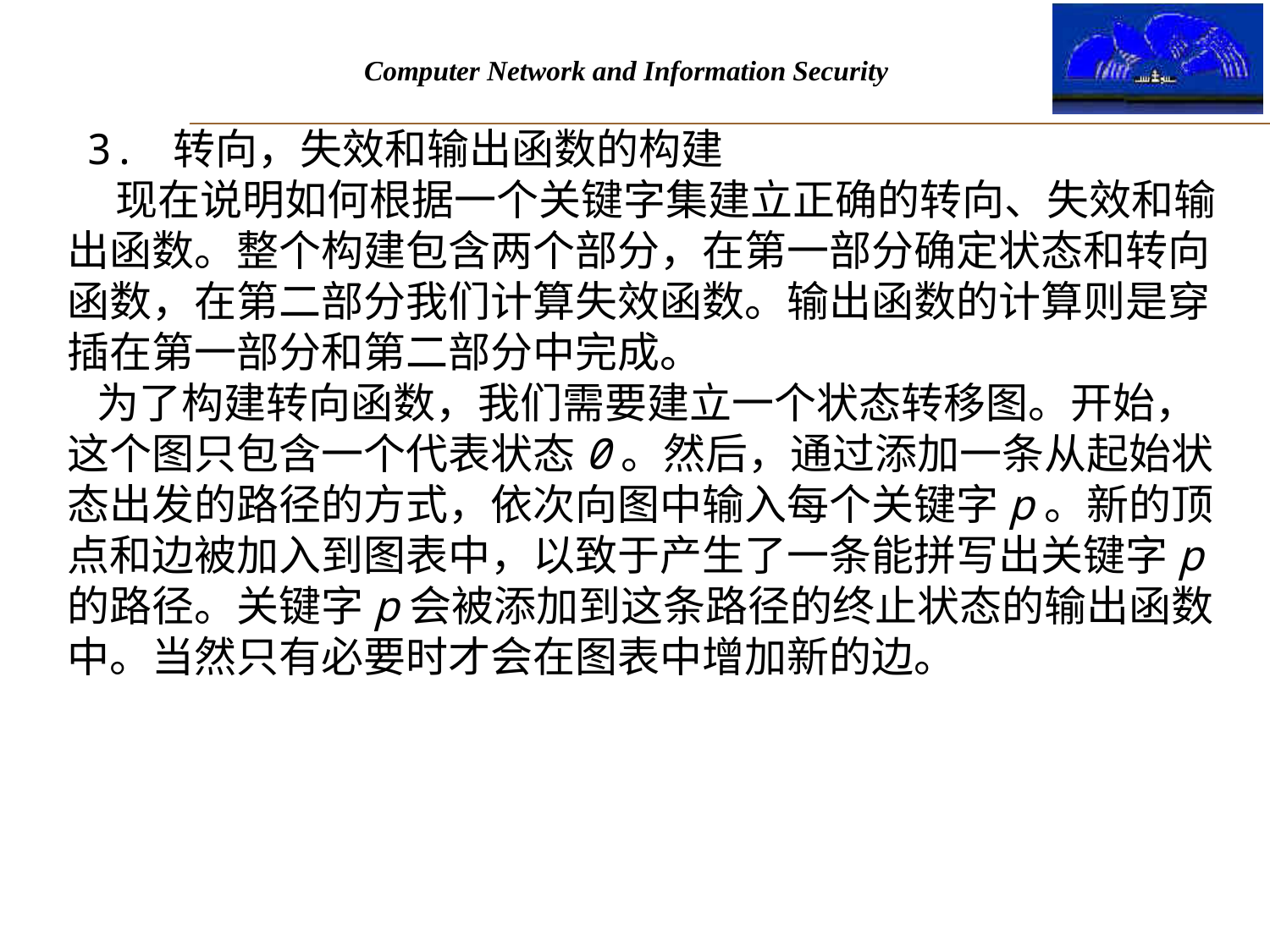

3. 转向，失效和输出函数的构建
    现在说明如何根据一个关键字集建立正确的转向、失效和输出函数。整个构建包含两个部分，在第一部分确定状态和转向函数，在第二部分我们计算失效函数。输出函数的计算则是穿插在第一部分和第二部分中完成。
  为了构建转向函数，我们需要建立一个状态转移图。开始，这个图只包含一个代表状态0。然后，通过添加一条从起始状态出发的路径的方式，依次向图中输入每个关键字p。新的顶点和边被加入到图表中，以致于产生了一条能拼写出关键字p的路径。关键字p会被添加到这条路径的终止状态的输出函数中。当然只有必要时才会在图表中增加新的边。